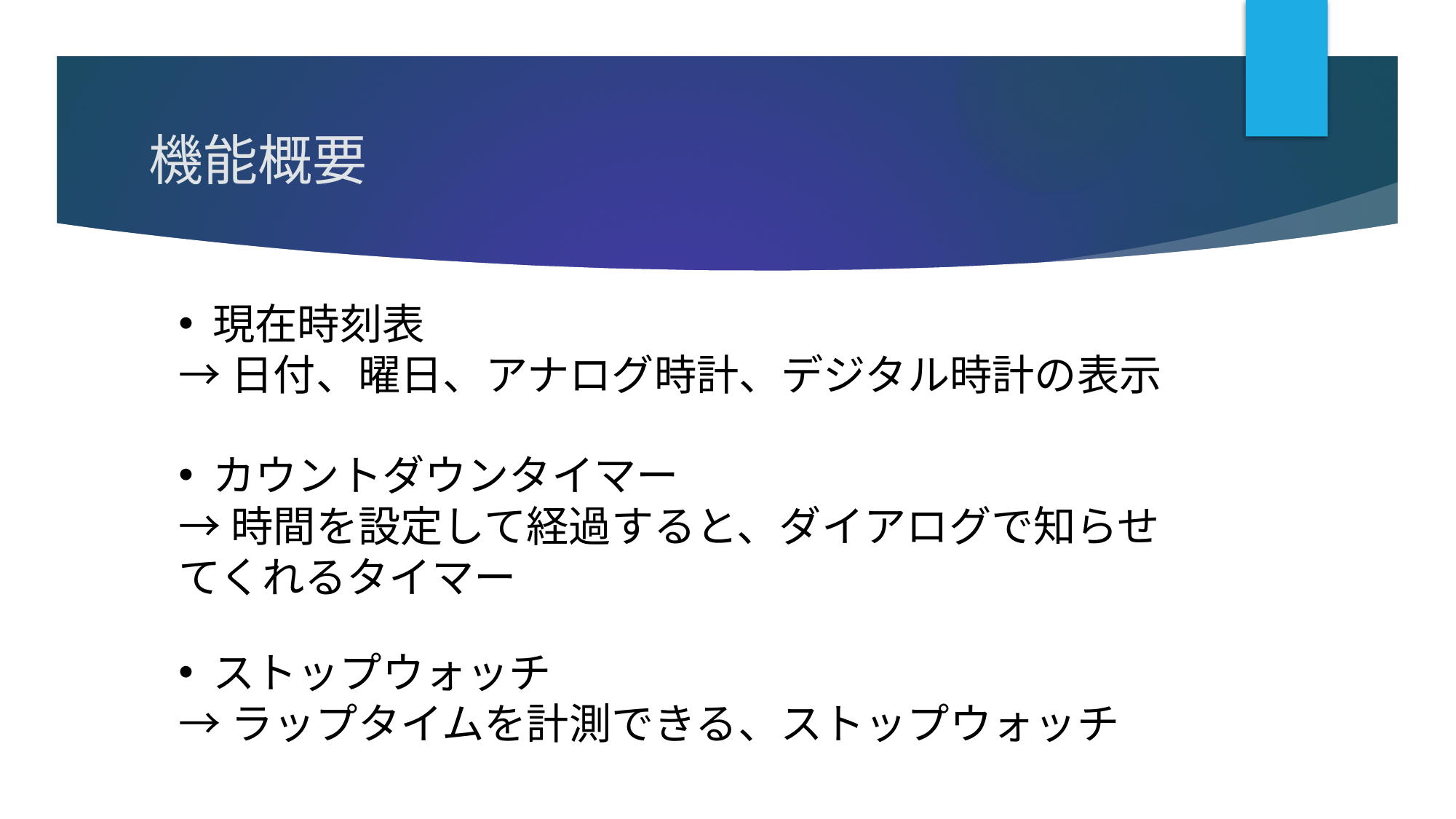

# 機能概要
現在時刻表
→日付、曜日、アナログ時計、デジタル時計の表示
カウントダウンタイマー
→時間を設定して経過すると、ダイアログで知らせてくれるタイマー

ストップウォッチ
→ラップタイムを計測できる、ストップウォッチ